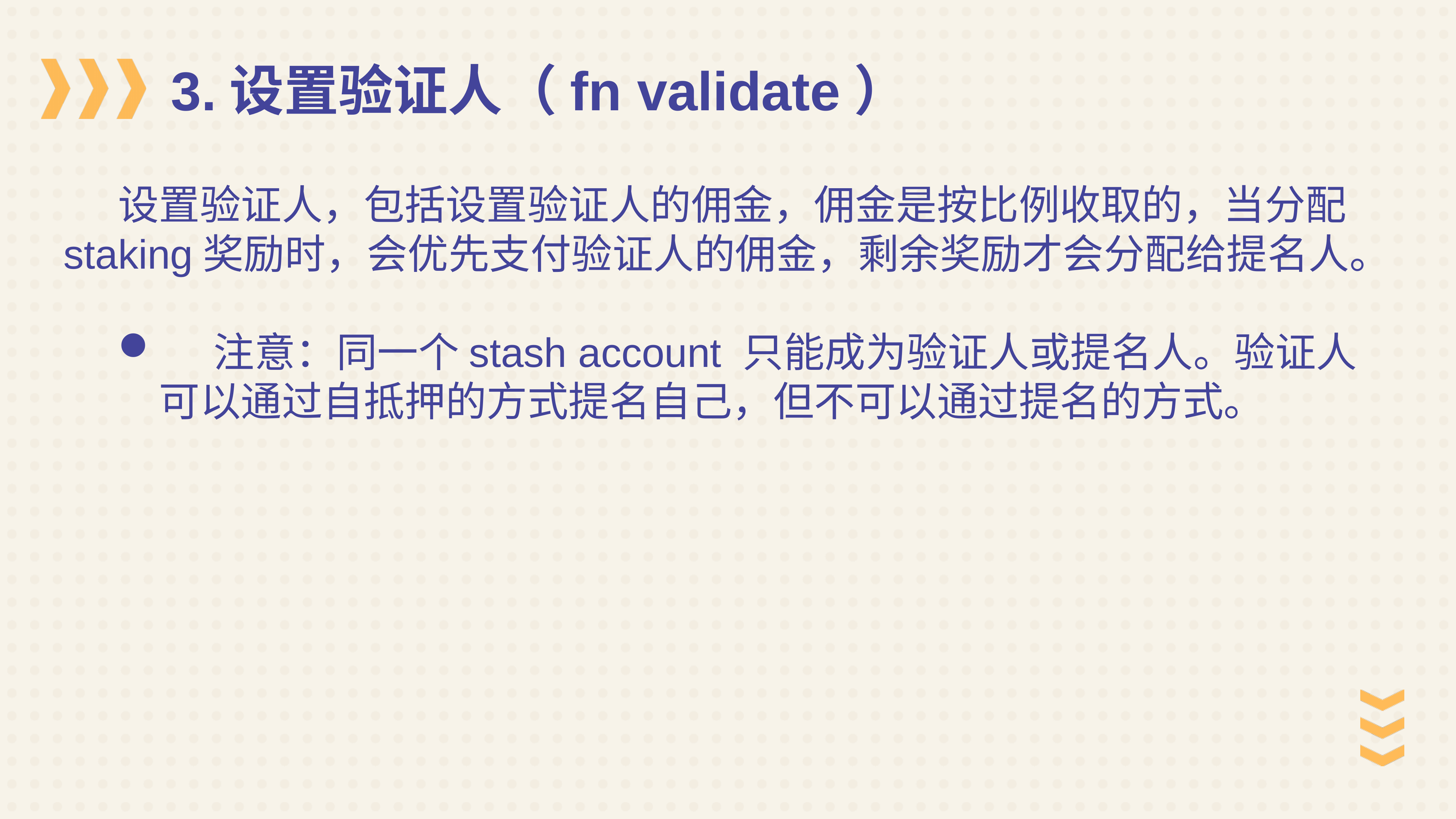

3.设置验证人（fn validate）

	设置验证人，包括设置验证人的佣金，佣金是按比例收取的，当分配staking奖励时，会优先支付验证人的佣金，剩余奖励才会分配给提名人。

	注意：同一个stash account 只能成为验证人或提名人。验证人可以通过自抵押的方式提名自己，但不可以通过提名的方式。